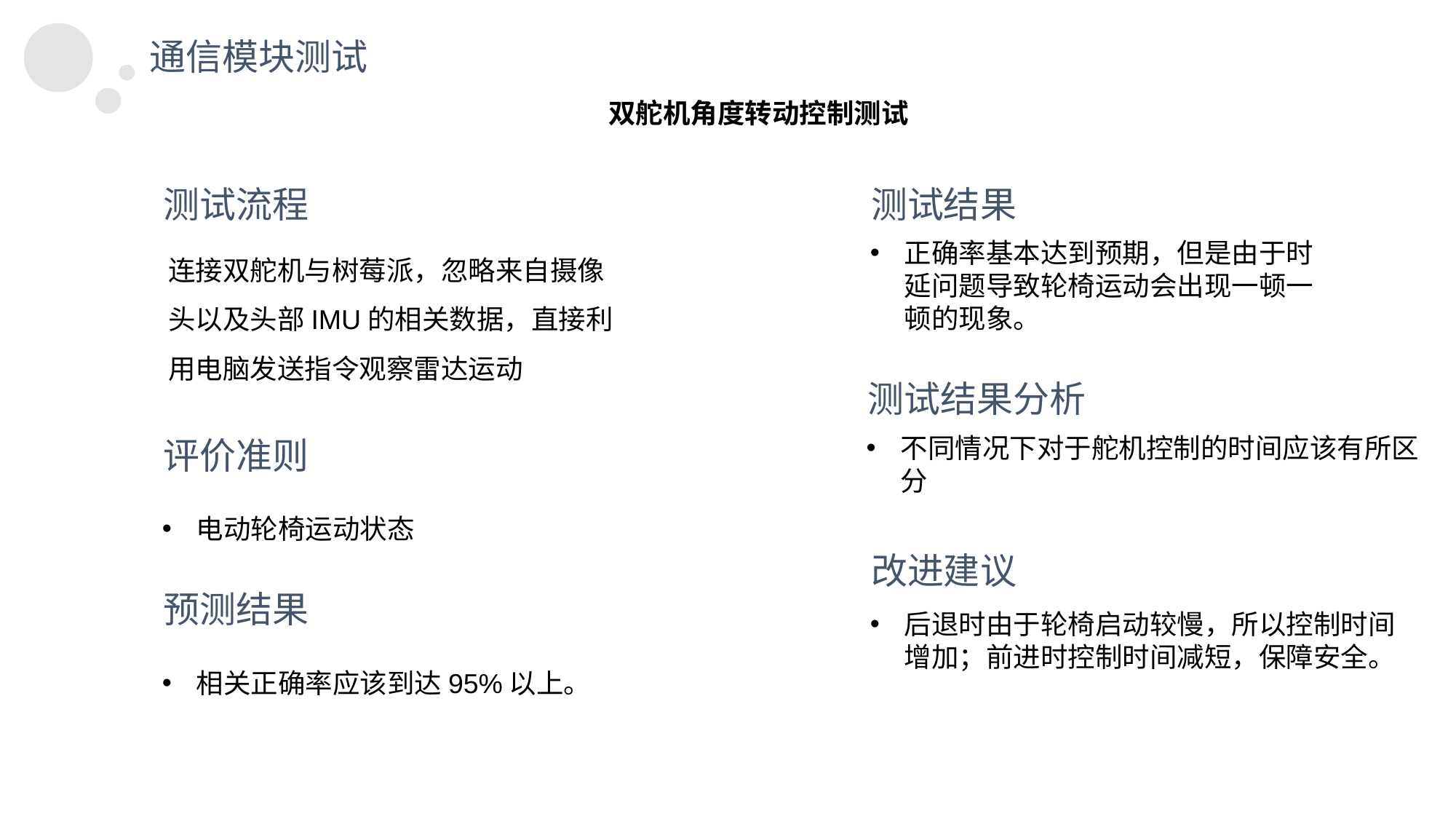

通信模块测试
双舵机角度转动控制测试
测试结果
测试流程
正确率基本达到预期，但是由于时延问题导致轮椅运动会出现一顿一顿的现象。
连接双舵机与树莓派，忽略来自摄像头以及头部IMU的相关数据，直接利用电脑发送指令观察雷达运动
测试结果分析
不同情况下对于舵机控制的时间应该有所区分
评价准则
PPT模板 http://www.1ppt.com/moban/
电动轮椅运动状态
改进建议
预测结果
后退时由于轮椅启动较慢，所以控制时间增加；前进时控制时间减短，保障安全。
相关正确率应该到达95%以上。